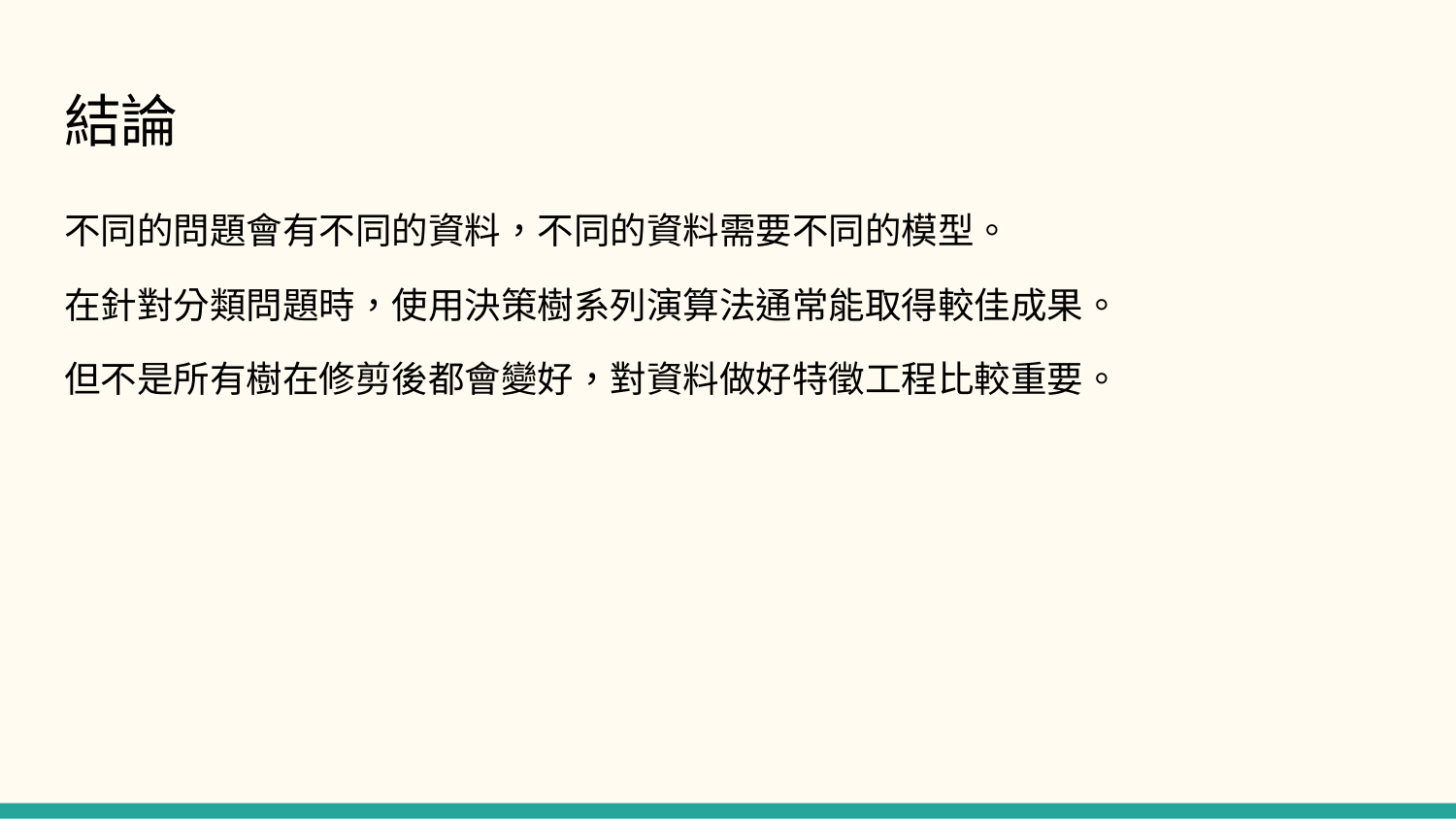

# 結論
不同的問題會有不同的資料，不同的資料需要不同的模型。
在針對分類問題時，使用決策樹系列演算法通常能取得較佳成果。
但不是所有樹在修剪後都會變好，對資料做好特徵工程比較重要。